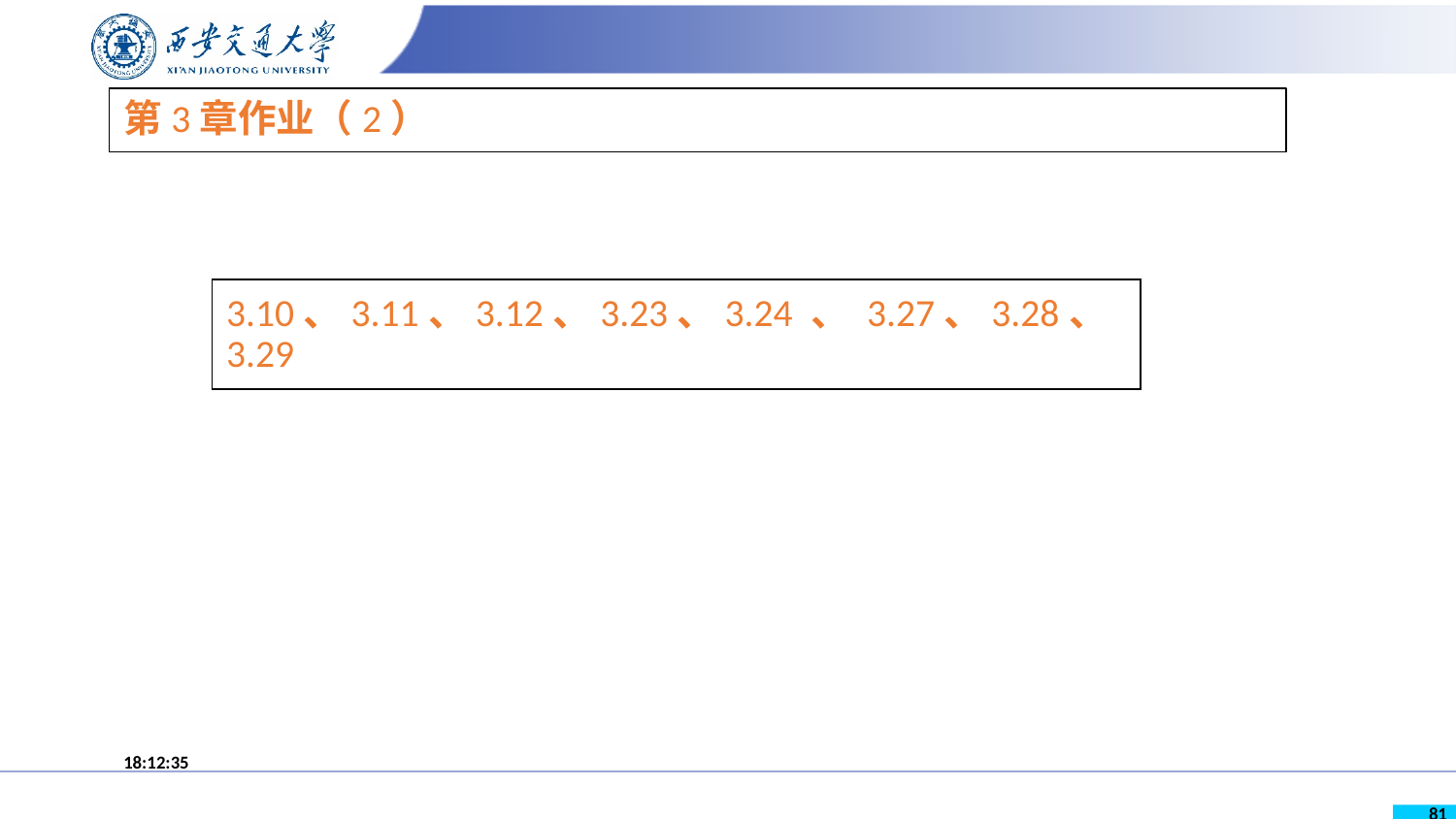

# 第3章作业（2）
3.10、3.11、3.12、3.23、3.24 、 3.27、3.28、3.29
18:12:35
81